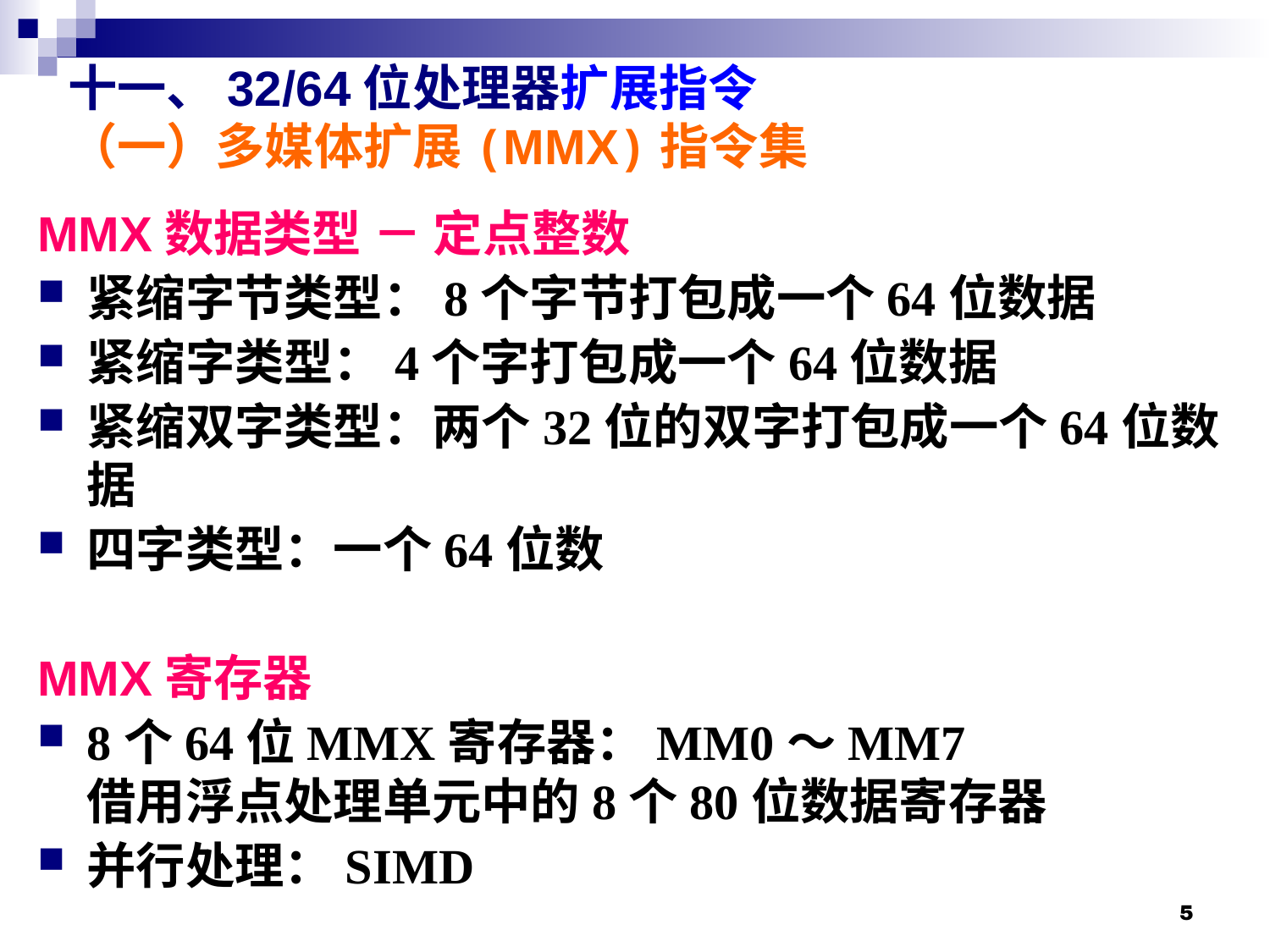

# 十一、32/64位处理器扩展指令 （一）多媒体扩展(MMX)指令集
MMX数据类型 － 定点整数
紧缩字节类型：8个字节打包成一个64位数据
紧缩字类型：4个字打包成一个64位数据
紧缩双字类型：两个32位的双字打包成一个64位数据
四字类型：一个64位数

MMX寄存器
8个64位MMX寄存器：MM0～MM7
借用浮点处理单元中的8个80位数据寄存器
并行处理：SIMD
5